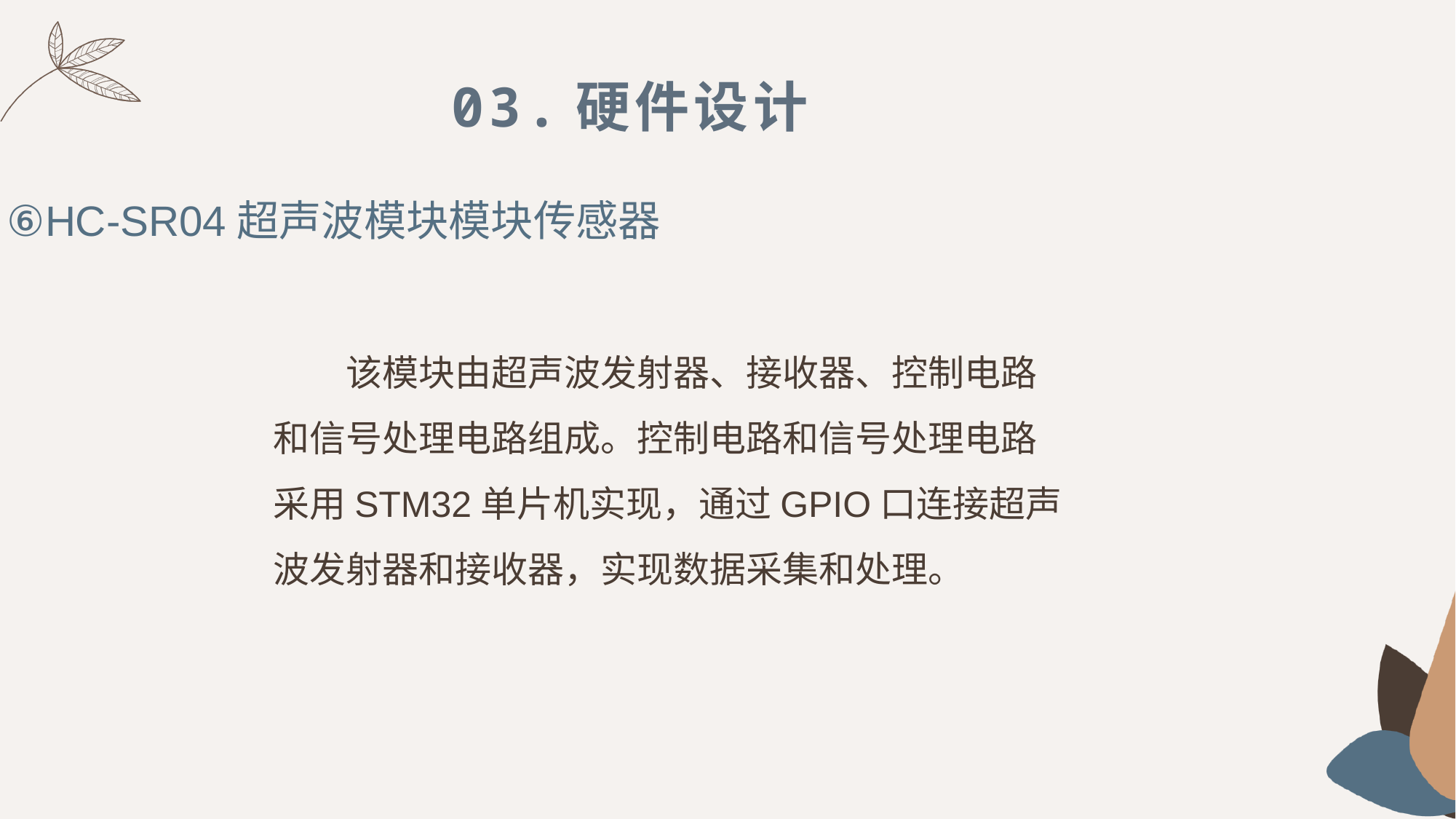

03.硬件设计
⑥HC-SR04超声波模块模块传感器

该模块由超声波发射器、接收器、控制电路和信号处理电路组成。控制电路和信号处理电路采用STM32单片机实现，通过GPIO口连接超声波发射器和接收器，实现数据采集和处理。